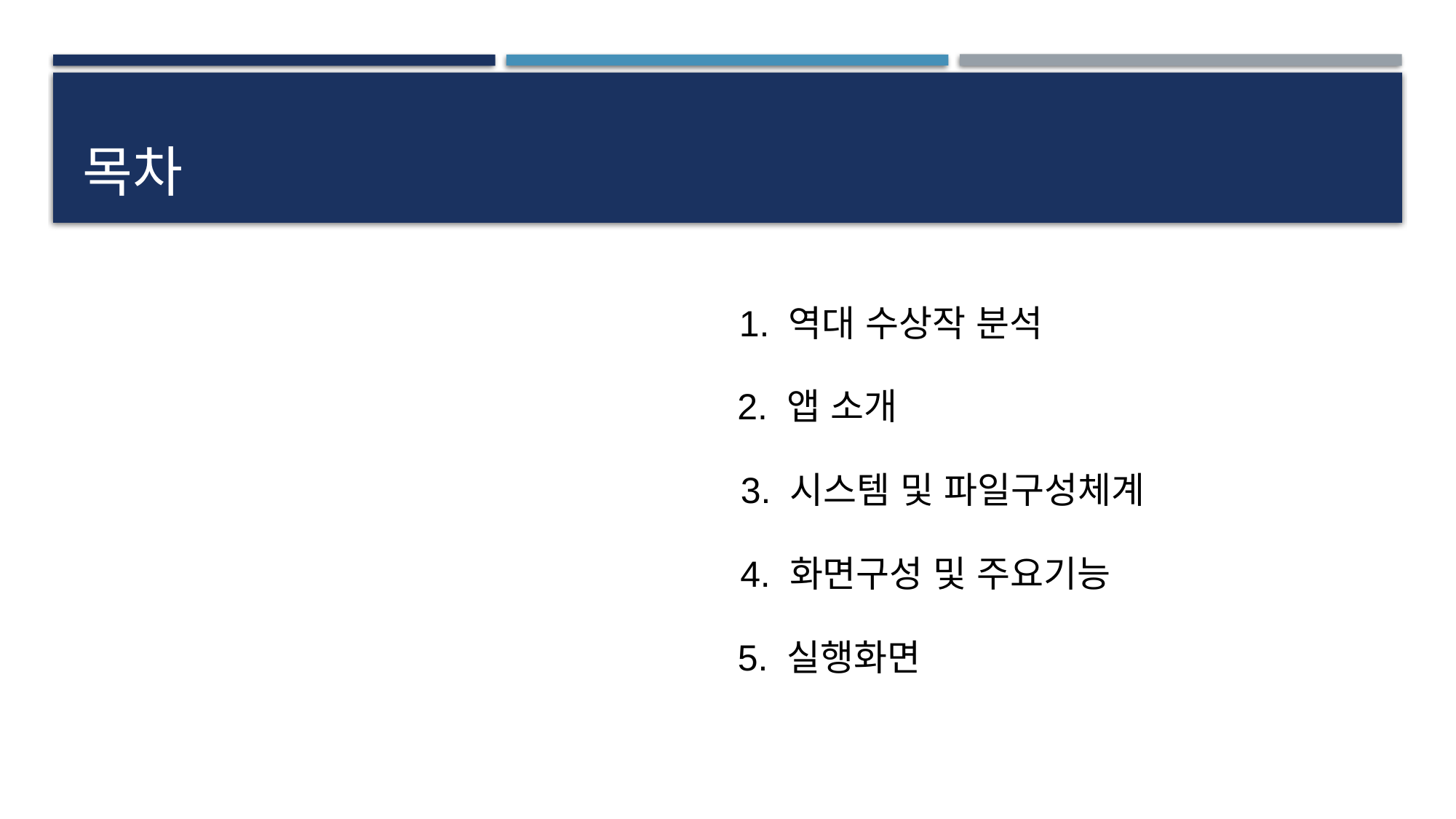

목차
1. 역대 수상작 분석
2. 앱 소개
3. 시스템 및 파일구성체계
4. 화면구성 및 주요기능
5. 실행화면